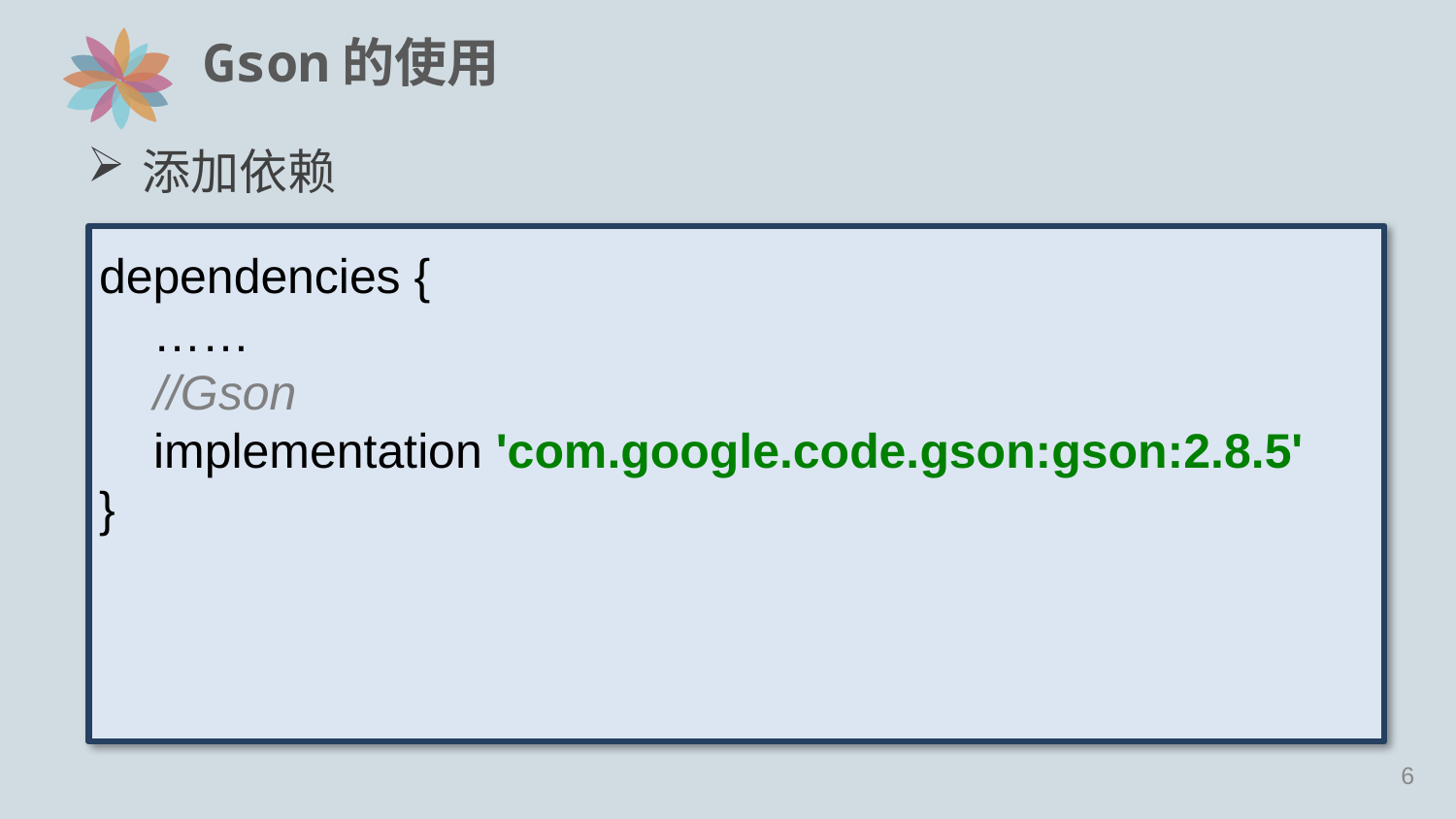

# Gson的使用
添加依赖

dependencies {
    ……
    //Gson
    implementation 'com.google.code.gson:gson:2.8.5'
}

6